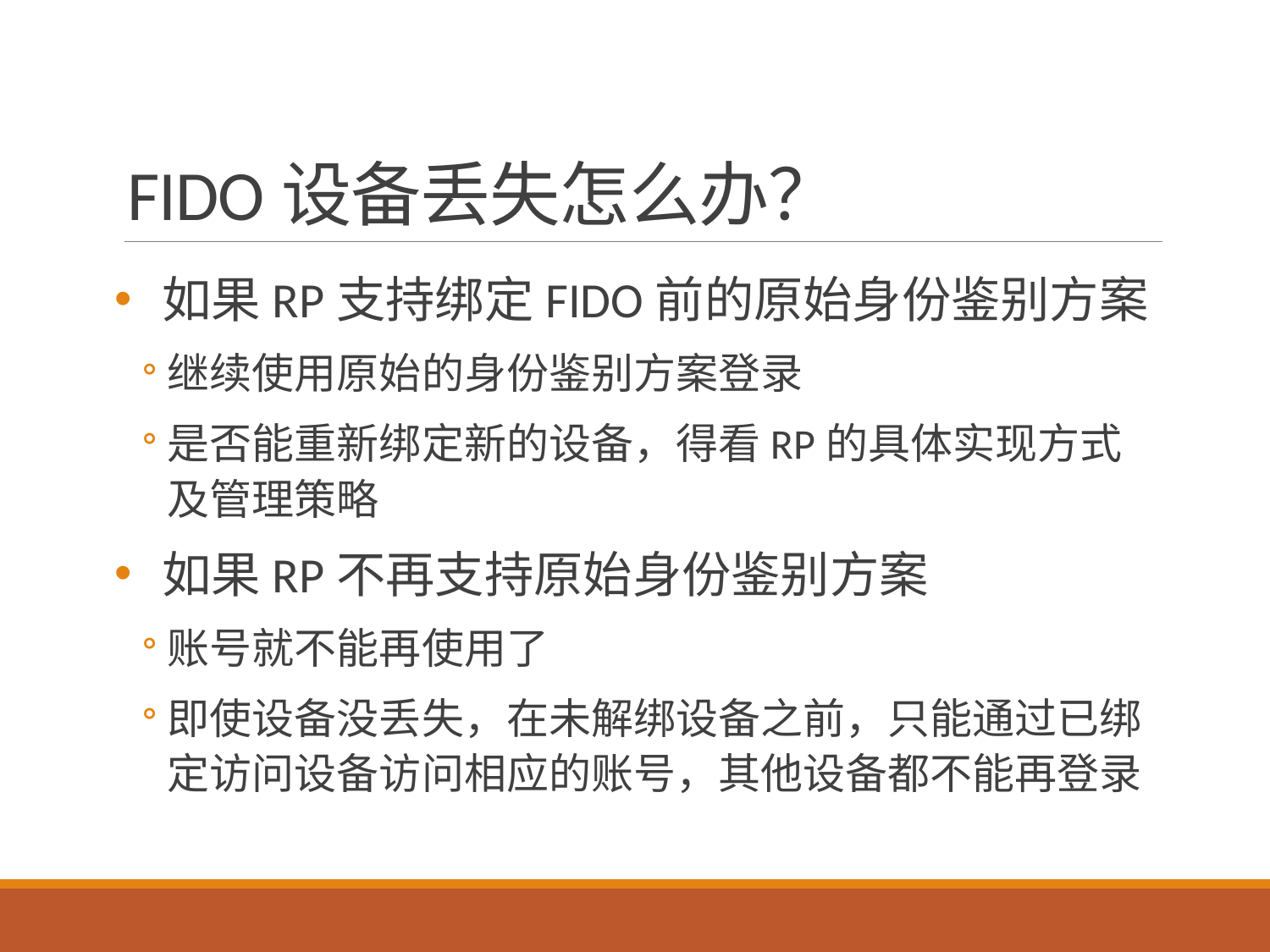

# FIDO设备丢失怎么办？
如果RP支持绑定FIDO前的原始身份鉴别方案
继续使用原始的身份鉴别方案登录
是否能重新绑定新的设备，得看RP的具体实现方式及管理策略
如果RP不再支持原始身份鉴别方案
账号就不能再使用了
即使设备没丢失，在未解绑设备之前，只能通过已绑定访问设备访问相应的账号，其他设备都不能再登录